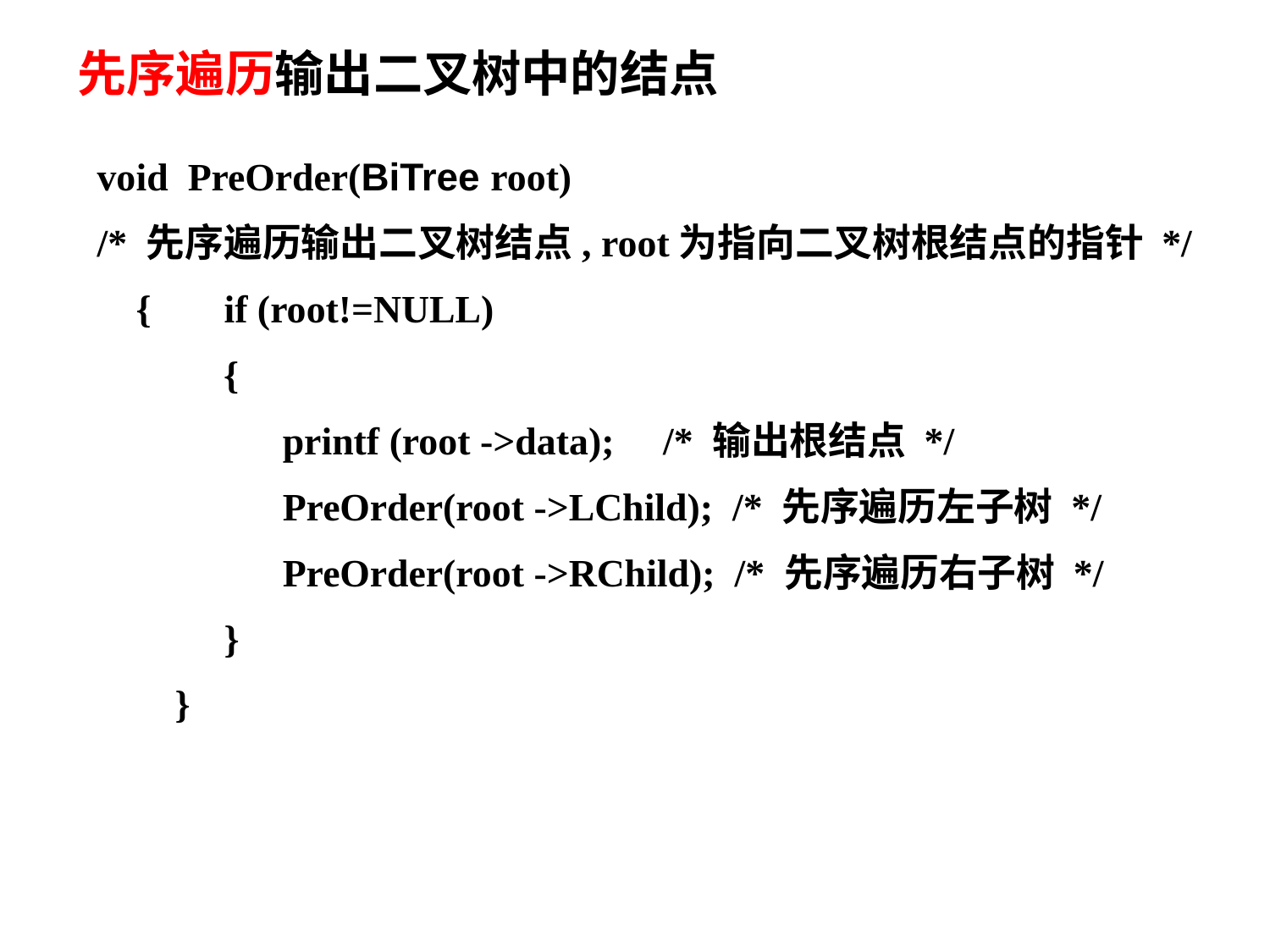

先序遍历输出二叉树中的结点
void  PreOrder(BiTree root)
/* 先序遍历输出二叉树结点, root为指向二叉树根结点的指针 */
    {	if (root!=NULL)
             {
	      printf (root ->data);     /* 输出根结点 */
	      PreOrder(root ->LChild);  /* 先序遍历左子树 */
	      PreOrder(root ->RChild);  /* 先序遍历右子树 */
	}
        }